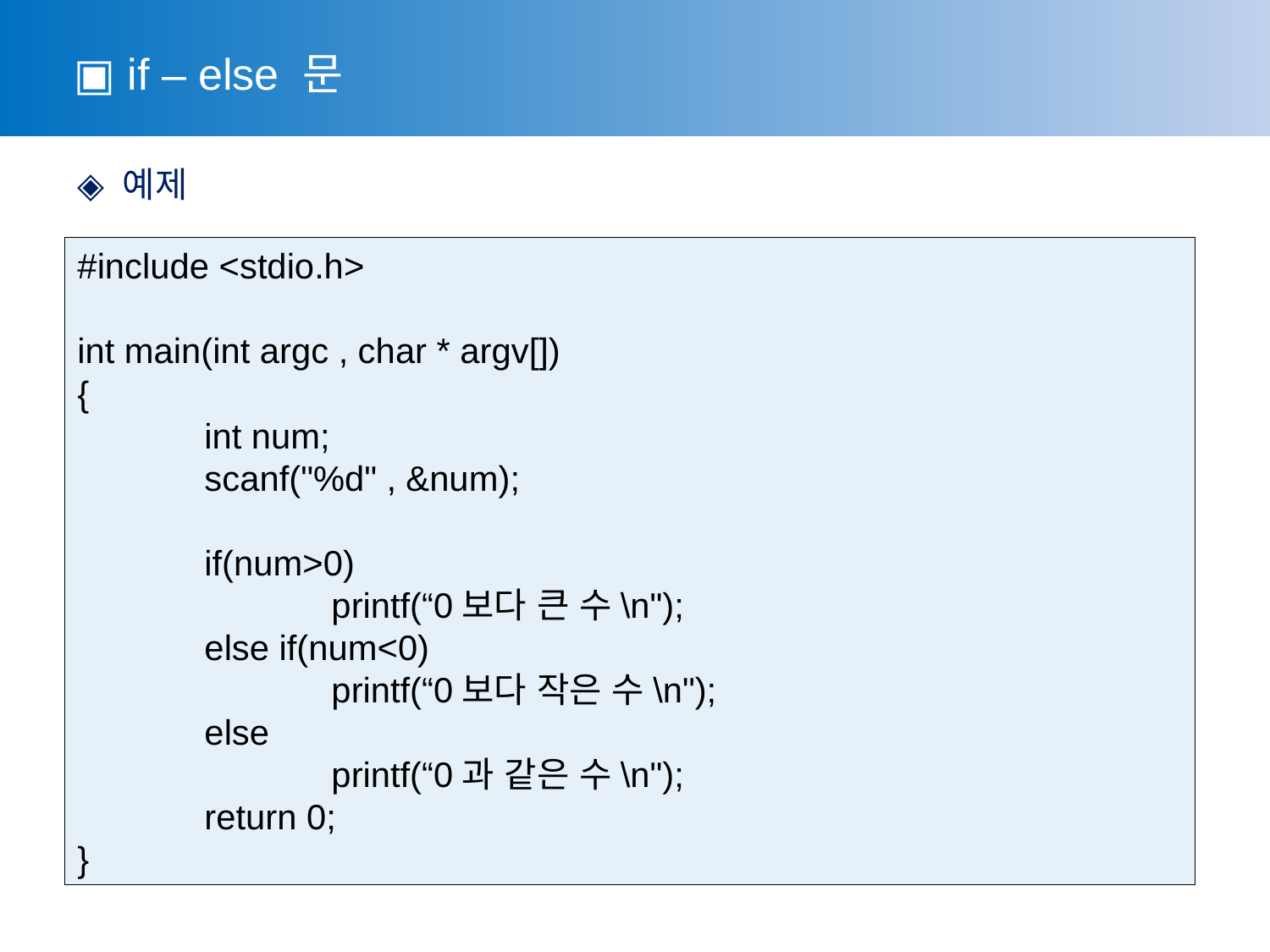

▣ if – else 문
 ◈ 예제
#include <stdio.h>

int main(int argc , char * argv[])
{
	int num;
	scanf("%d" , &num);

	if(num>0)
		printf(“0보다 큰 수\n");
	else if(num<0)
		printf(“0보다 작은 수\n");
	else
		printf(“0과 같은 수\n");
	return 0;
}